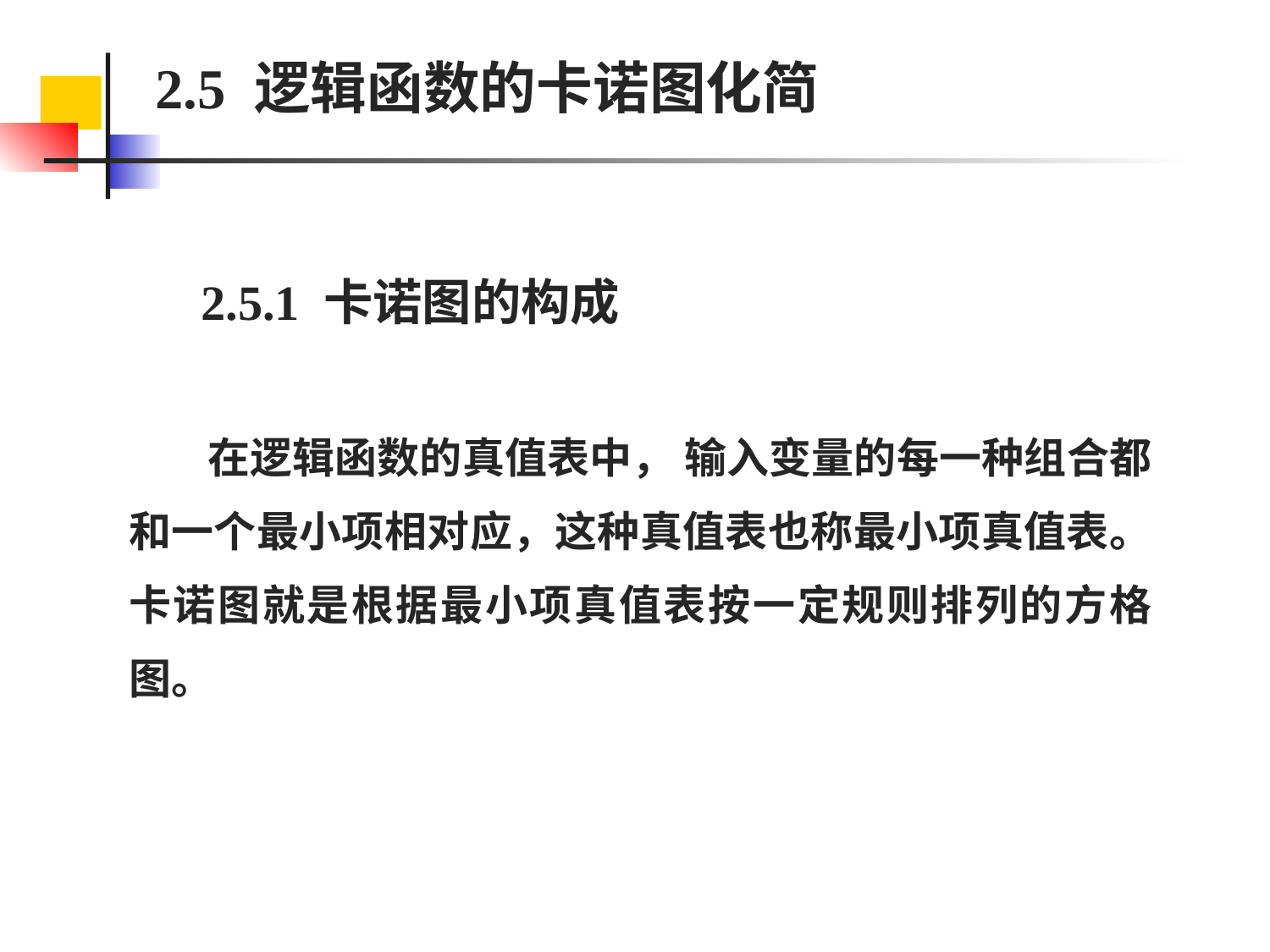

2.5 逻辑函数的卡诺图化简
2.5.1 卡诺图的构成
       在逻辑函数的真值表中， 输入变量的每一种组合都和一个最小项相对应，这种真值表也称最小项真值表。卡诺图就是根据最小项真值表按一定规则排列的方格图。